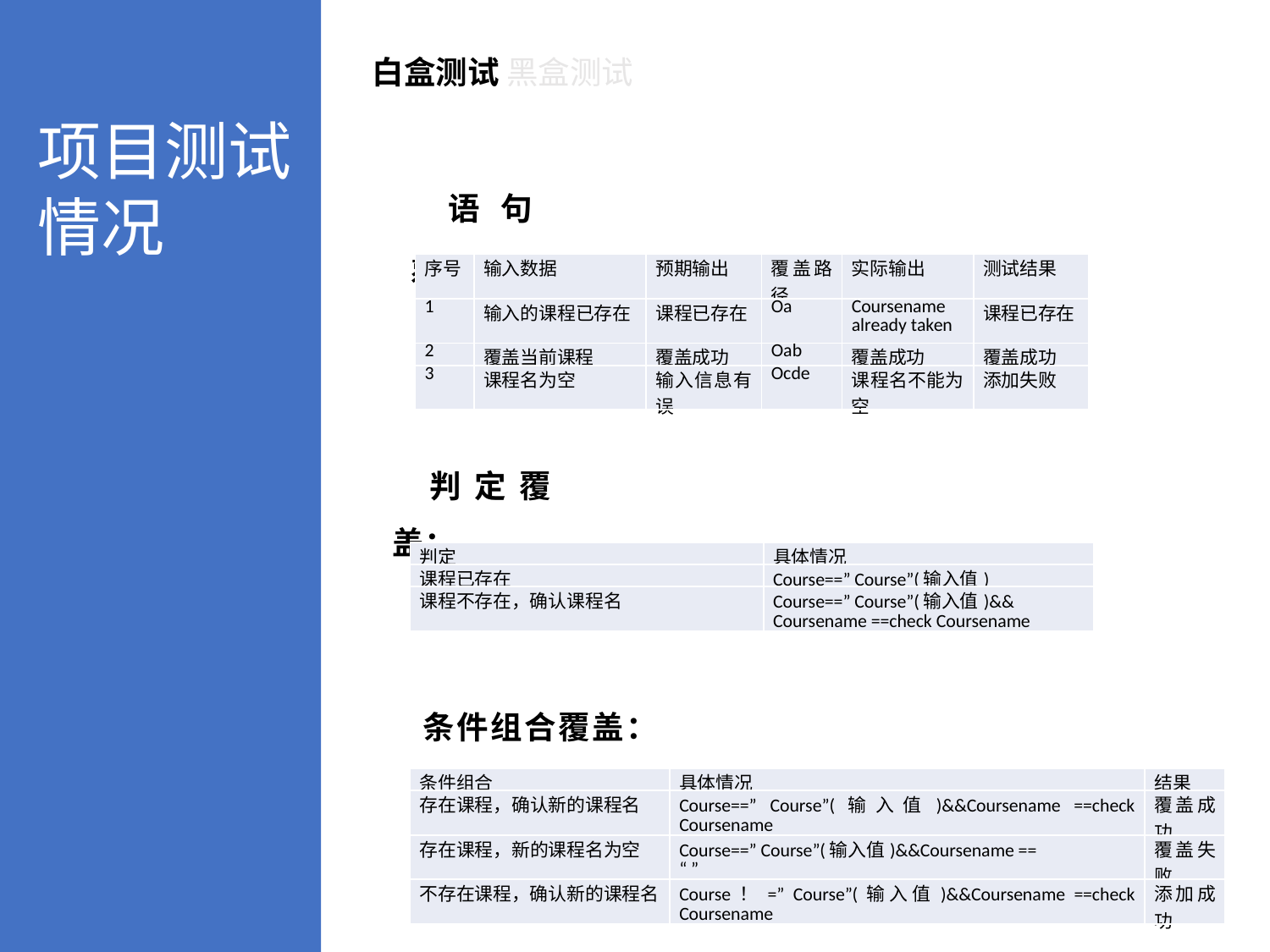

项目测试情况
白盒测试 黑盒测试

语句覆盖：
| 序号 | 输入数据 | 预期输出 | 覆盖路径 | 实际输出 | 测试结果 |
| --- | --- | --- | --- | --- | --- |
| 1 | 输入的课程已存在 | 课程已存在 | Oa | Coursename already taken | 课程已存在 |
| 2 | 覆盖当前课程 | 覆盖成功 | Oab | 覆盖成功 | 覆盖成功 |
| 3 | 课程名为空 | 输入信息有误 | Ocde | 课程名不能为空 | 添加失败 |
判定覆盖：
| 判定 | 具体情况 |
| --- | --- |
| 课程已存在 | Course==” Course”(输入值) |
| 课程不存在，确认课程名 | Course==” Course”(输入值)&& Coursename ==check Coursename |
条件组合覆盖：
| 条件组合 | 具体情况 | 结果 |
| --- | --- | --- |
| 存在课程，确认新的课程名 | Course==” Course”(输入值)&&Coursename ==check Coursename | 覆盖成功 |
| 存在课程，新的课程名为空 | Course==” Course”(输入值)&&Coursename == “ ” | 覆盖失败 |
| 不存在课程，确认新的课程名 | Course！=” Course”(输入值)&&Coursename ==check Coursename | 添加成功 |